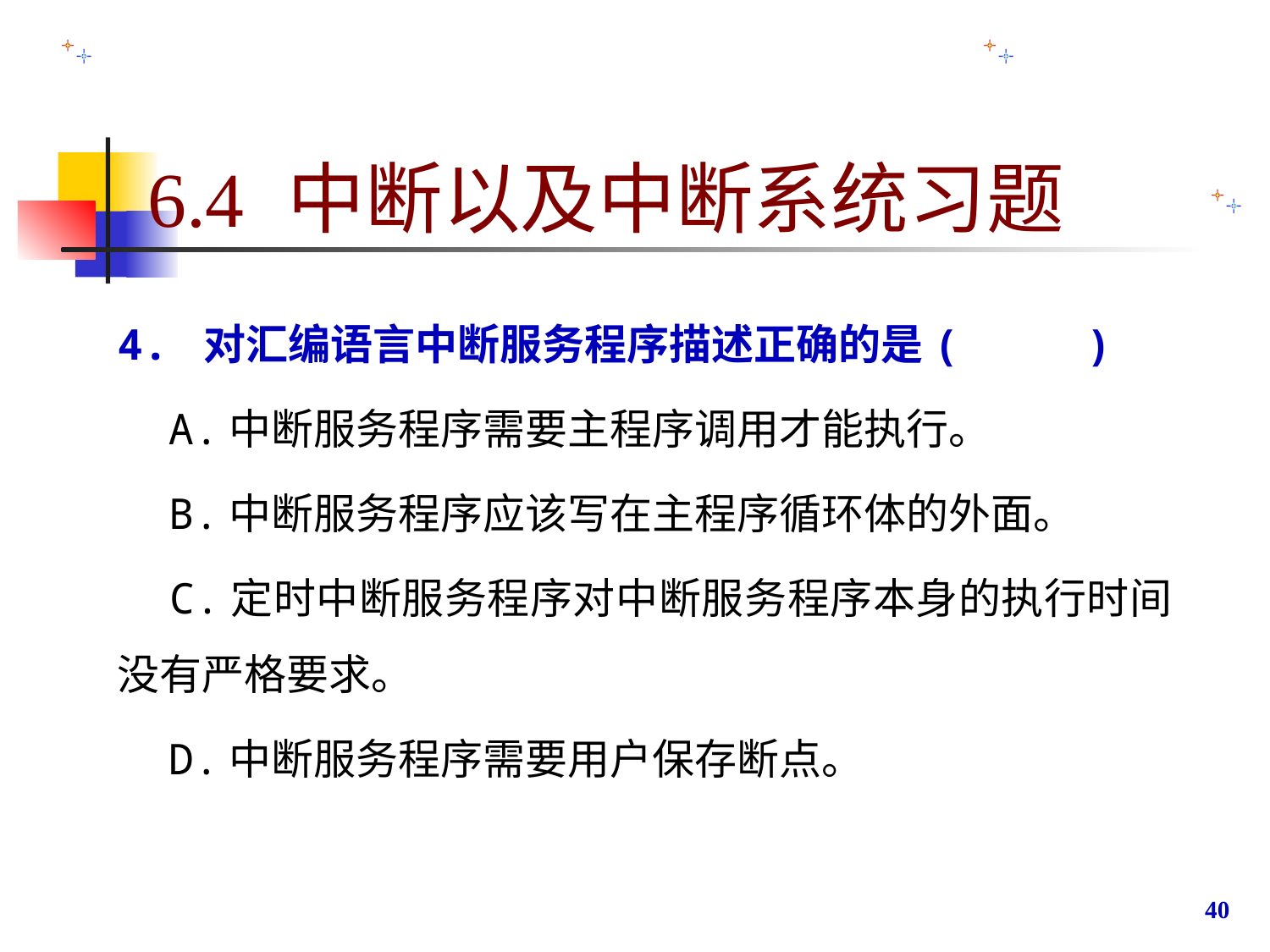

# 6.4 中断以及中断系统习题
4. 对汇编语言中断服务程序描述正确的是(     )
  A.中断服务程序需要主程序调用才能执行。
  B.中断服务程序应该写在主程序循环体的外面。
  C.定时中断服务程序对中断服务程序本身的执行时间没有严格要求。
  D.中断服务程序需要用户保存断点。
40